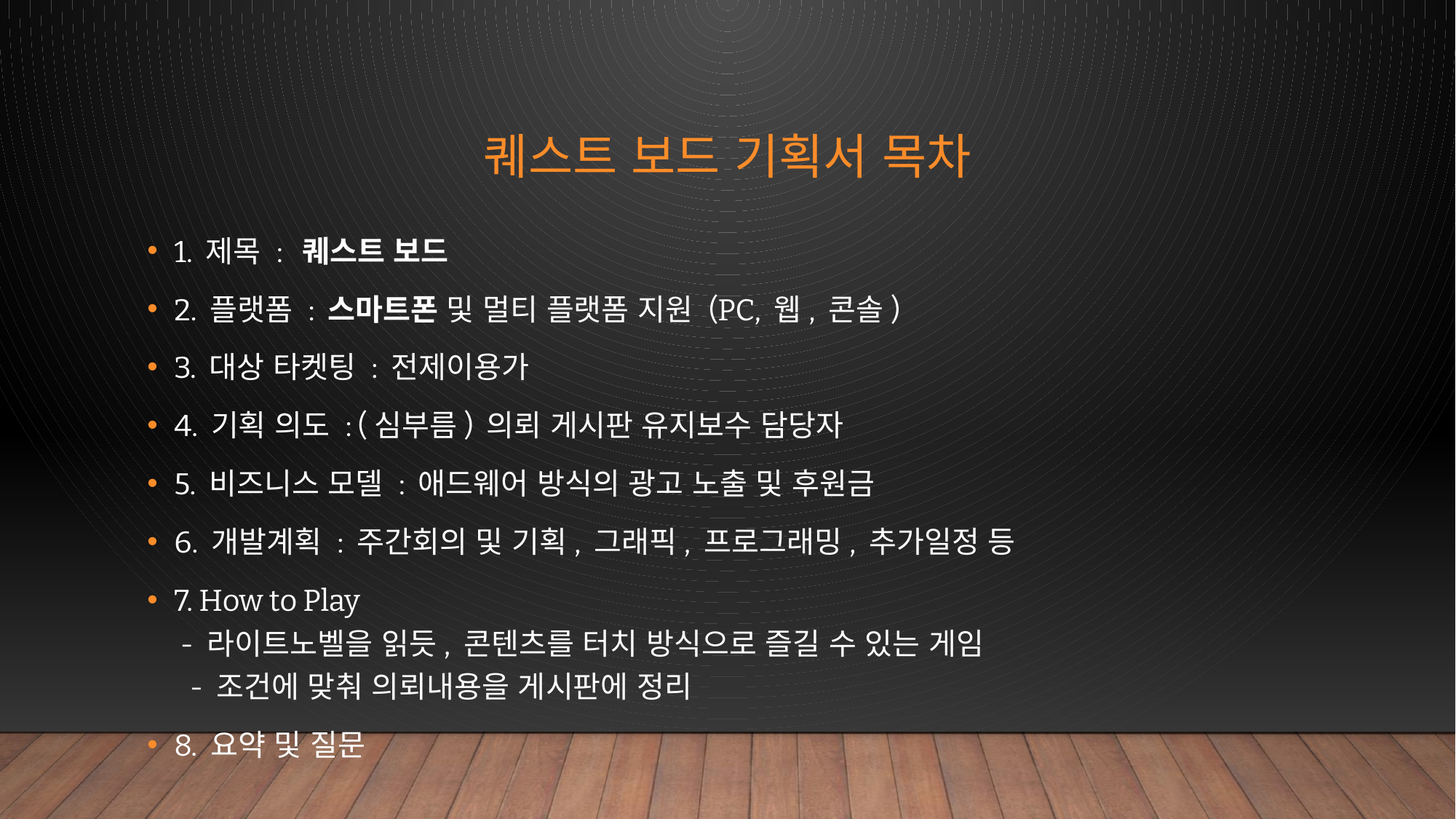

# 퀘스트 보드 기획서 목차
1. 제목 :  퀘스트 보드
2. 플랫폼 : 스마트폰 및 멀티 플랫폼 지원 (PC, 웹, 콘솔)
3. 대상 타켓팅 : 전제이용가
4. 기획 의도 : (심부름) 의뢰 게시판 유지보수 담당자
5. 비즈니스 모델 : 애드웨어 방식의 광고 노출 및 후원금
6. 개발계획 : 주간회의 및 기획, 그래픽, 프로그래밍, 추가일정 등
7. How to Play
 - 라이트노벨을 읽듯, 콘텐츠를 터치 방식으로 즐길 수 있는 게임
 - 조건에 맞춰 의뢰내용을 게시판에 정리
8. 요약 및 질문